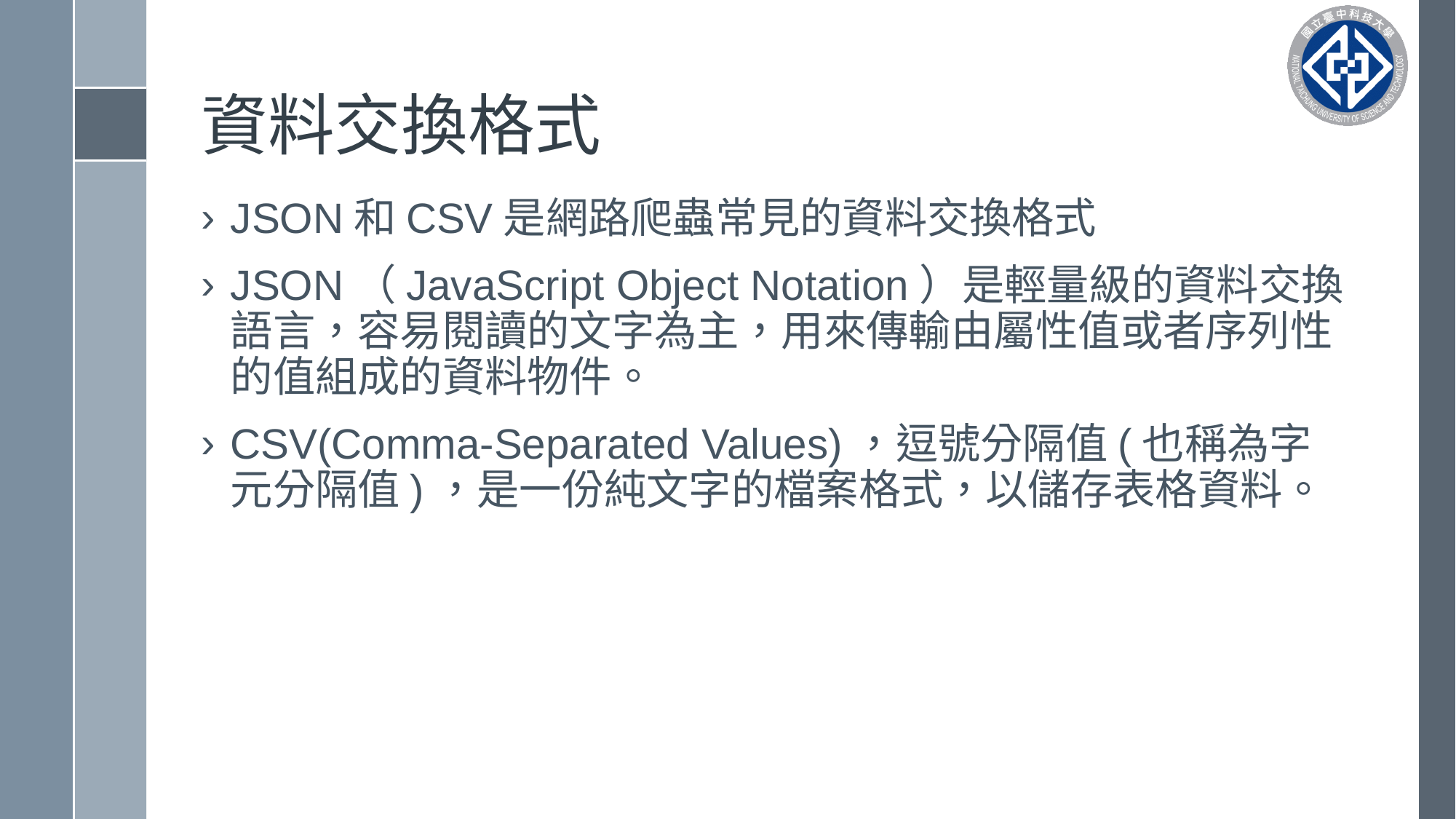

# 資料交換格式
JSON和CSV是網路爬蟲常見的資料交換格式
JSON（JavaScript Object Notation）是輕量級的資料交換語言，容易閱讀的文字為主，用來傳輸由屬性值或者序列性的值組成的資料物件。
CSV(Comma-Separated Values)，逗號分隔值(也稱為字元分隔值)，是一份純文字的檔案格式，以儲存表格資料。